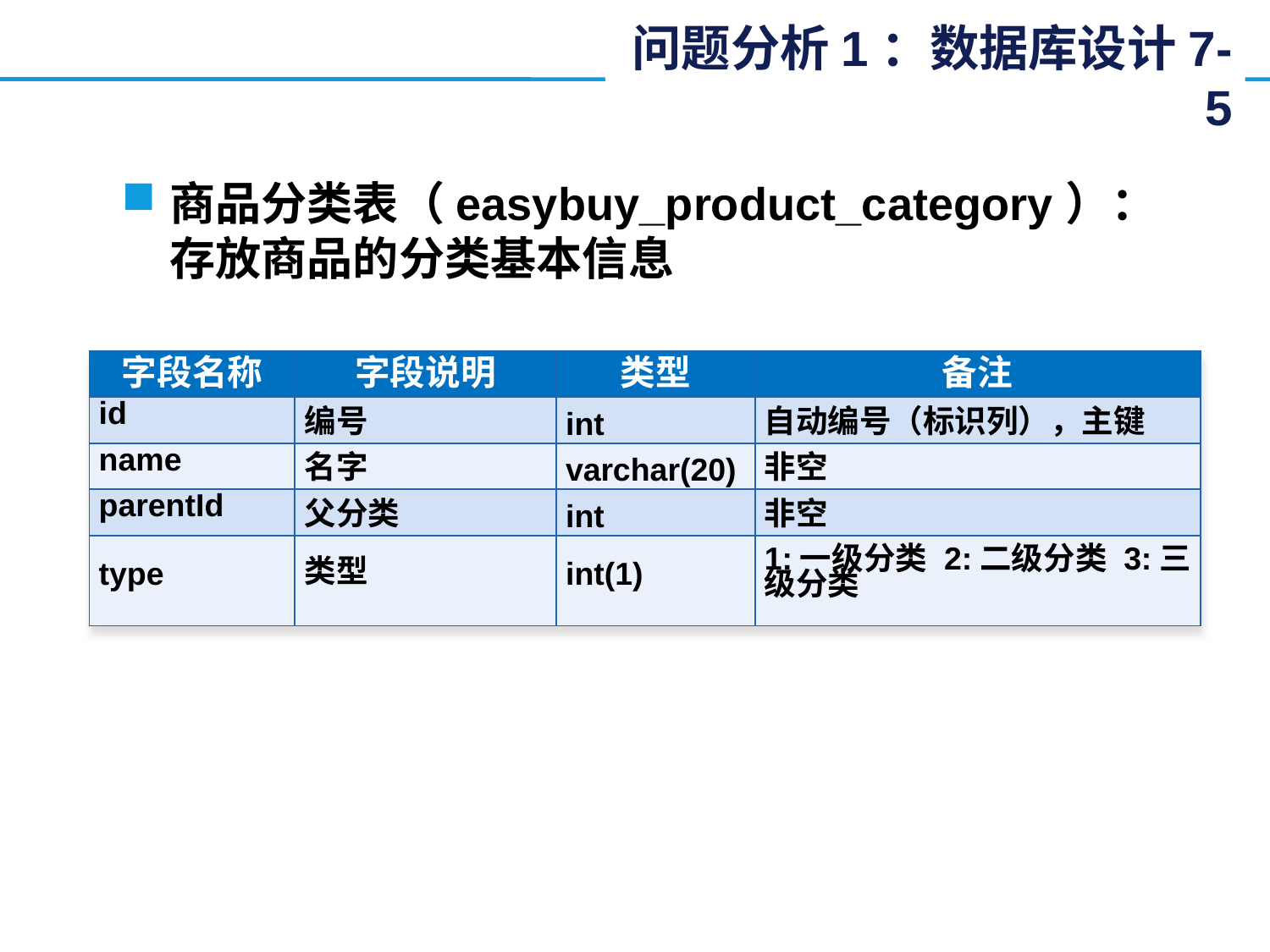

# 问题分析1：数据库设计7-5
商品分类表（easybuy_product_category）：存放商品的分类基本信息
| 字段名称 | 字段说明 | 类型 | 备注 |
| --- | --- | --- | --- |
| id | 编号 | int | 自动编号（标识列），主键 |
| name | 名字 | varchar(20) | 非空 |
| parentId | 父分类 | int | 非空 |
| type | 类型 | int(1) | 1:一级分类 2:二级分类 3:三级分类 |